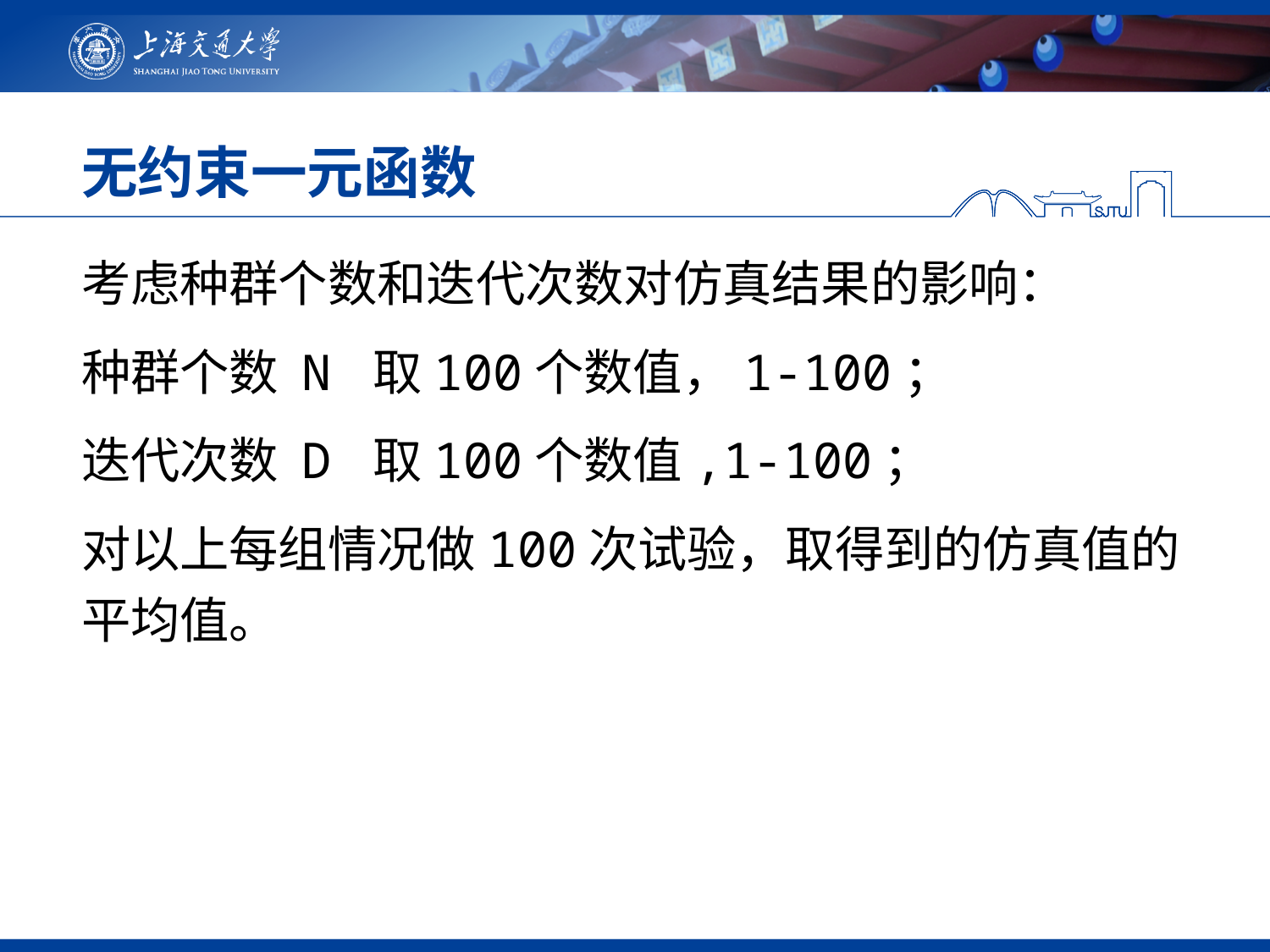

# 无约束一元函数
考虑种群个数和迭代次数对仿真结果的影响：
种群个数 N 取100个数值，1-100；
迭代次数 D 取100个数值,1-100；
对以上每组情况做100次试验，取得到的仿真值的平均值。